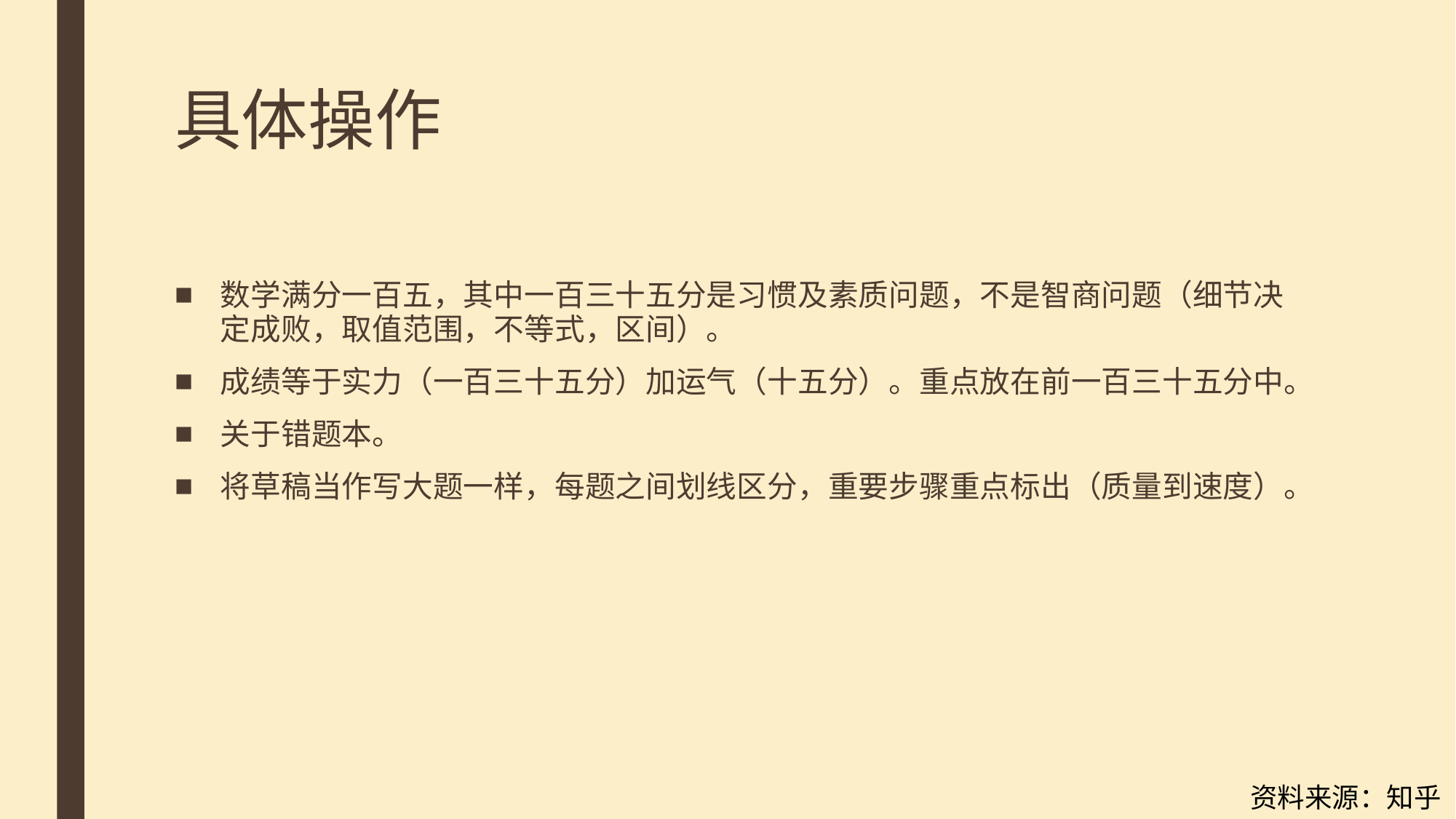

# 具体操作
数学满分一百五，其中一百三十五分是习惯及素质问题，不是智商问题（细节决定成败，取值范围，不等式，区间）。
成绩等于实力（一百三十五分）加运气（十五分）。重点放在前一百三十五分中。
关于错题本。
将草稿当作写大题一样，每题之间划线区分，重要步骤重点标出（质量到速度）。

资料来源：知乎